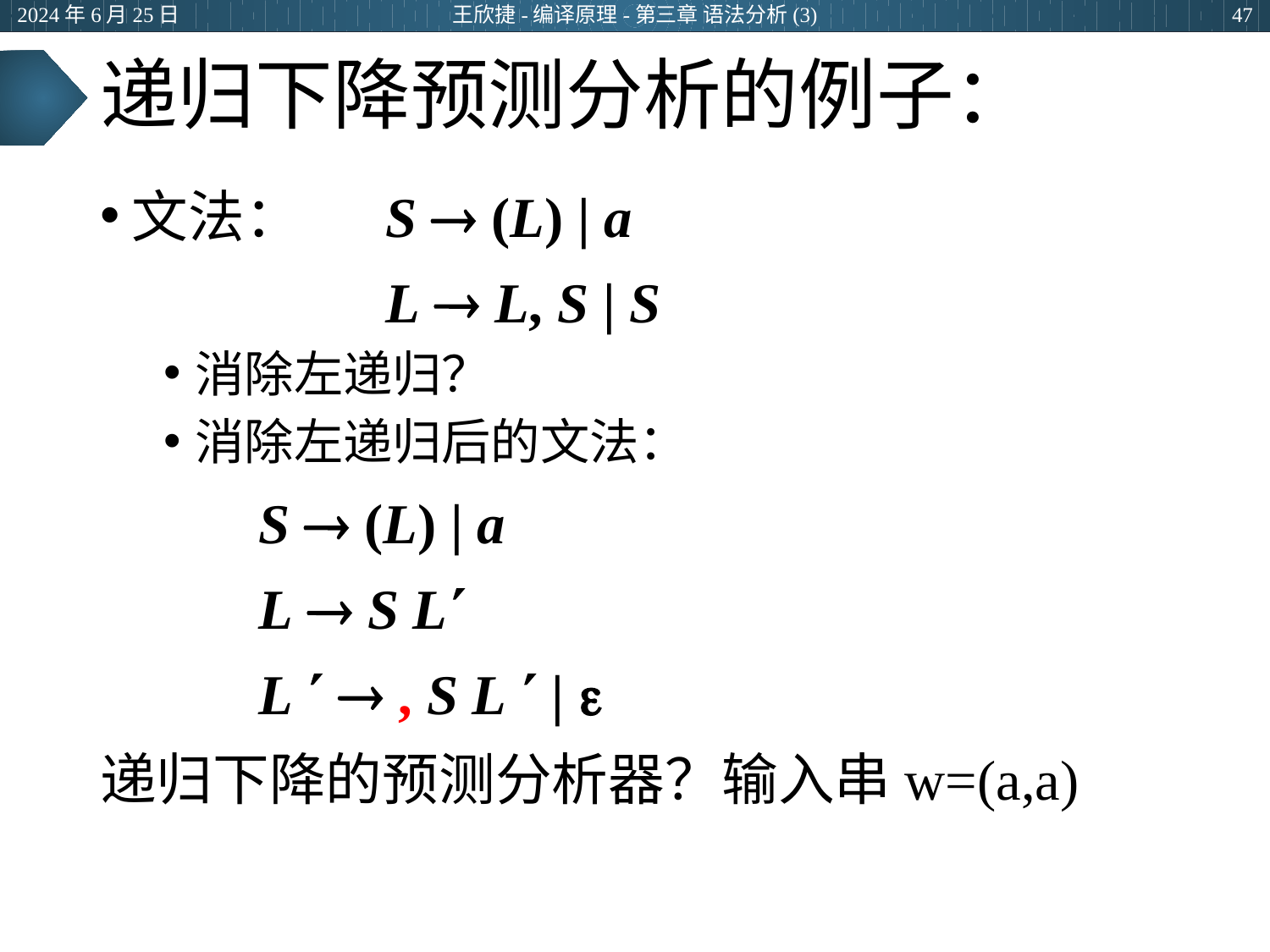

2024年6月25日
王欣捷-编译原理-第三章 语法分析(3)
47
# 递归下降预测分析的例子：
文法： 	S → (L) | a
			L → L, S | S
消除左递归？
消除左递归后的文法：
 		S → (L) | a
   	L → S L′
   	L ′ → , S L ′ | ε
递归下降的预测分析器？输入串w=(a,a)